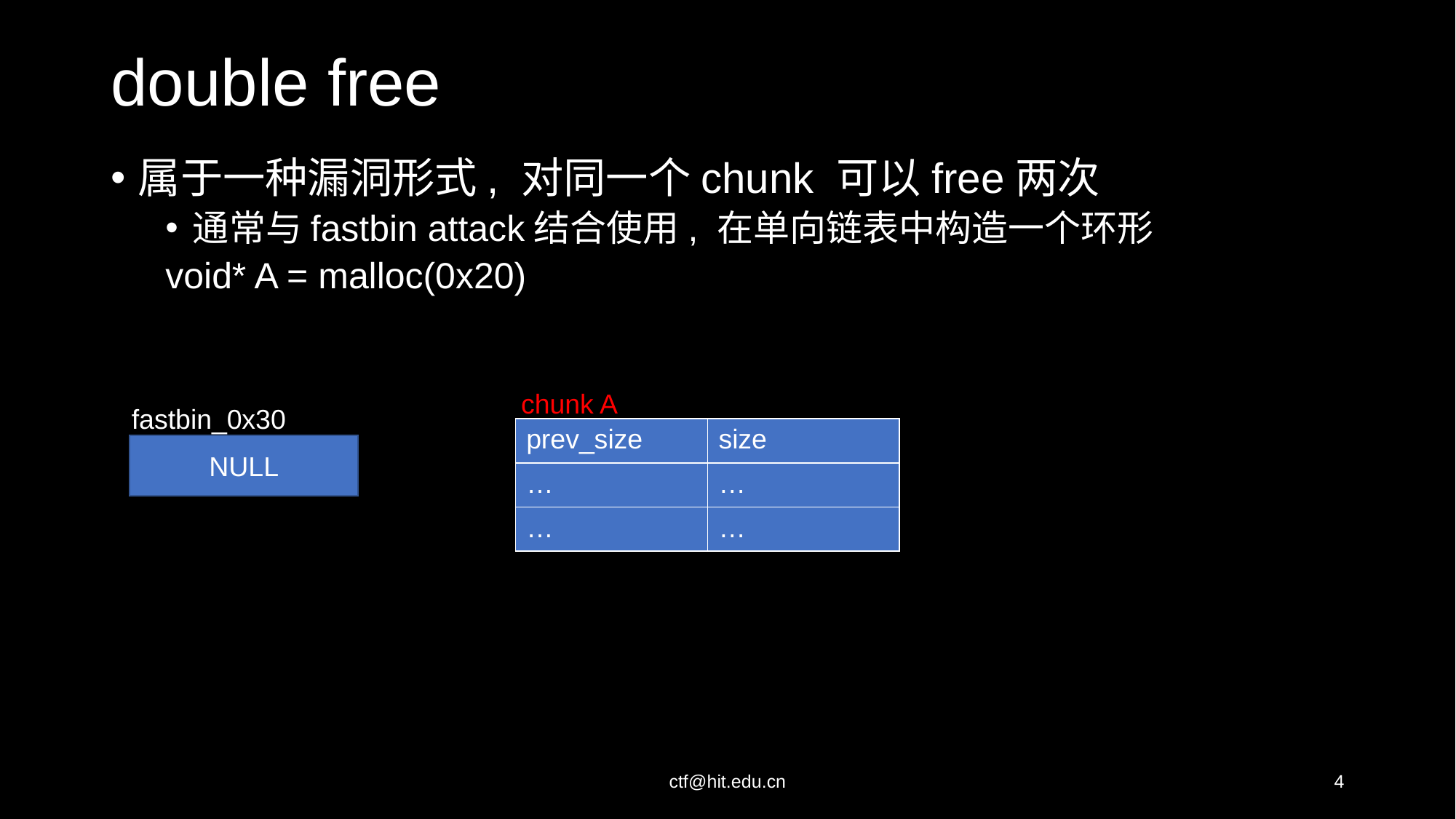

# double free
属于一种漏洞形式, 对同一个chunk 可以free两次
通常与fastbin attack结合使用, 在单向链表中构造一个环形
void* A = malloc(0x20)
chunk A
fastbin_0x30
| prev\_size | size |
| --- | --- |
| … | … |
| … | … |
NULL
ctf@hit.edu.cn
4